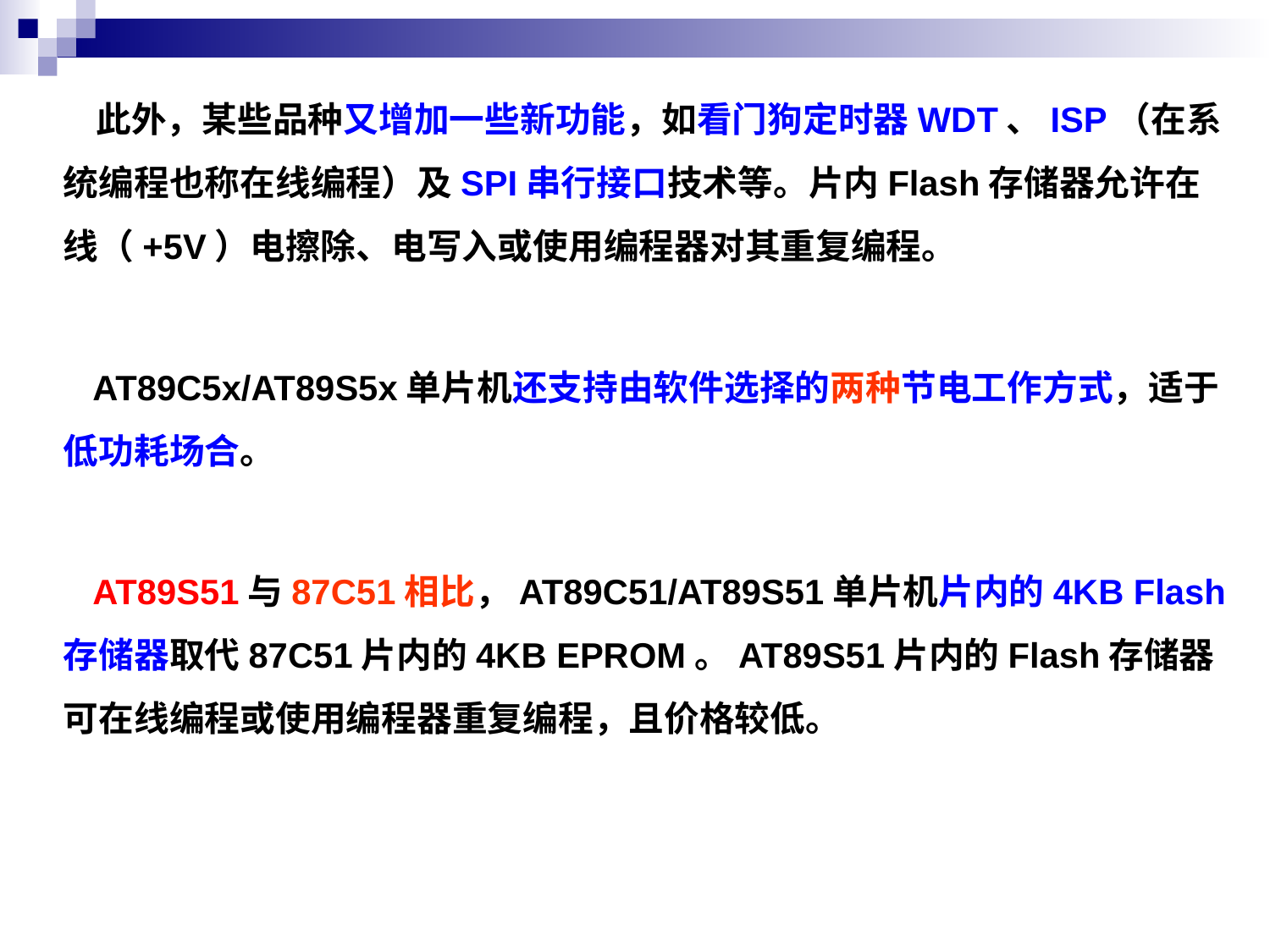

# 此外，某些品种又增加一些新功能，如看门狗定时器WDT、ISP（在系统编程也称在线编程）及SPI串行接口技术等。片内Flash存储器允许在线（+5V）电擦除、电写入或使用编程器对其重复编程。

   AT89C5x/AT89S5x单片机还支持由软件选择的两种节电工作方式，适于低功耗场合。

   AT89S51与87C51相比，AT89C51/AT89S51单片机片内的4KB Flash存储器取代87C51片内的4KB EPROM。AT89S51片内的Flash存储器可在线编程或使用编程器重复编程，且价格较低。

28